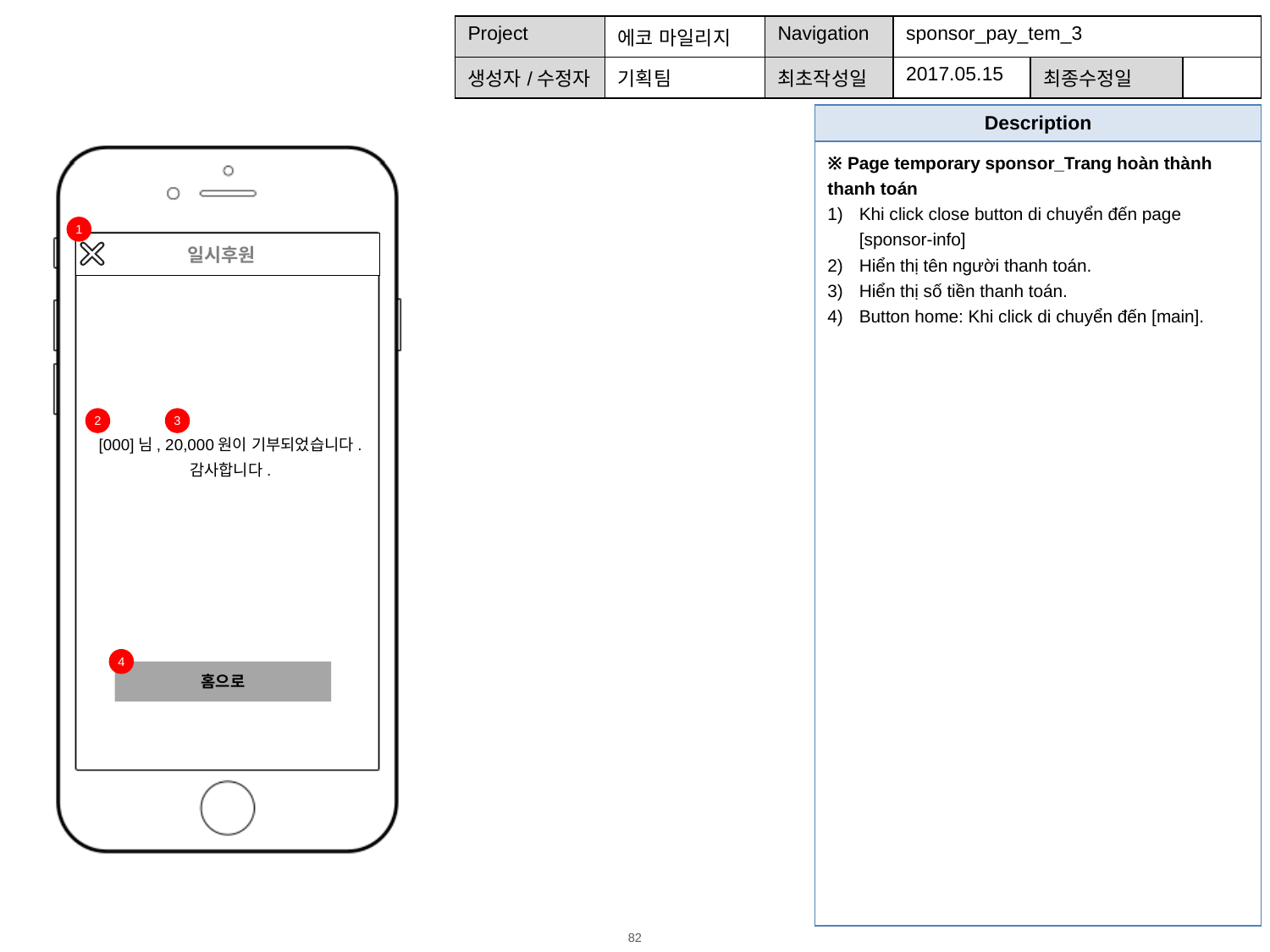

| Project | 에코 마일리지 | Navigation | sponsor\_pay\_tem\_3 |  |  |
| --- | --- | --- | --- | --- | --- |
| 생성자/수정자 | 기획팀 | 최초작성일 | 2017.05.15 | 최종수정일 |  |

| Description |
| --- |
| ※ Page temporary sponsor\_Trang hoàn thành thanh toán Khi click close button di chuyển đến page [sponsor-info] Hiển thị tên người thanh toán. Hiển thị số tiền thanh toán. Button home: Khi click di chuyển đến [main]. |
1
                   일시후원

2
3
[000]님, 20,000원이 기부되었습니다.
감사합니다.
4
홈으로